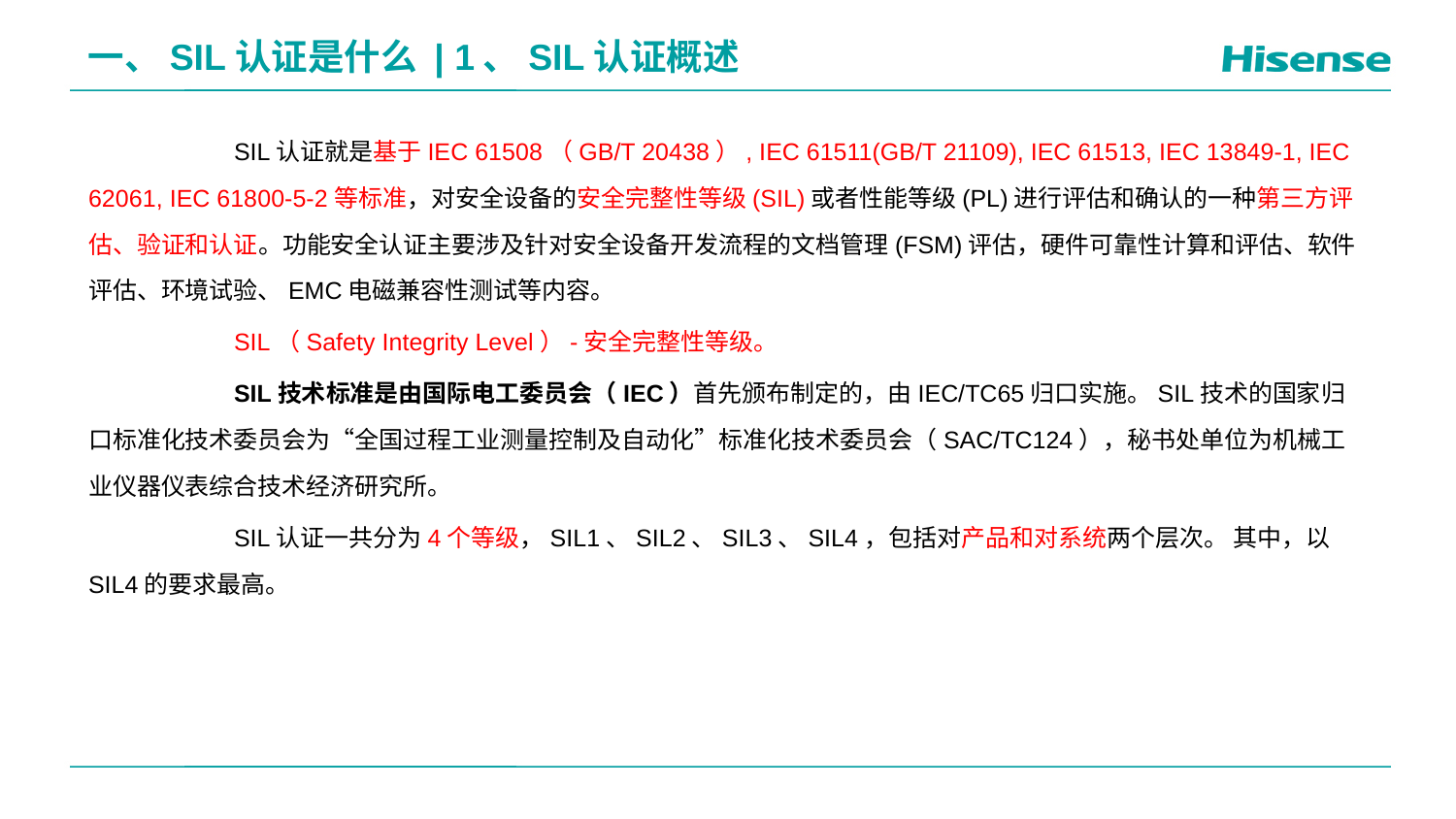

一、SIL认证是什么 | 1、SIL认证概述
	SIL认证就是基于IEC 61508（GB/T 20438）, IEC 61511(GB/T 21109), IEC 61513, IEC 13849-1, IEC 62061, IEC 61800-5-2等标准，对安全设备的安全完整性等级(SIL)或者性能等级(PL)进行评估和确认的一种第三方评估、验证和认证。功能安全认证主要涉及针对安全设备开发流程的文档管理(FSM)评估，硬件可靠性计算和评估、软件评估、环境试验、EMC电磁兼容性测试等内容。
	SIL（Safety Integrity Level）-安全完整性等级。
	SIL技术标准是由国际电工委员会（IEC）首先颁布制定的，由IEC/TC65归口实施。SIL技术的国家归口标准化技术委员会为“全国过程工业测量控制及自动化”标准化技术委员会（SAC/TC124），秘书处单位为机械工业仪器仪表综合技术经济研究所。
	SIL认证一共分为4个等级，SIL1、SIL2、SIL3、SIL4，包括对产品和对系统两个层次。 其中，以SIL4的要求最高。